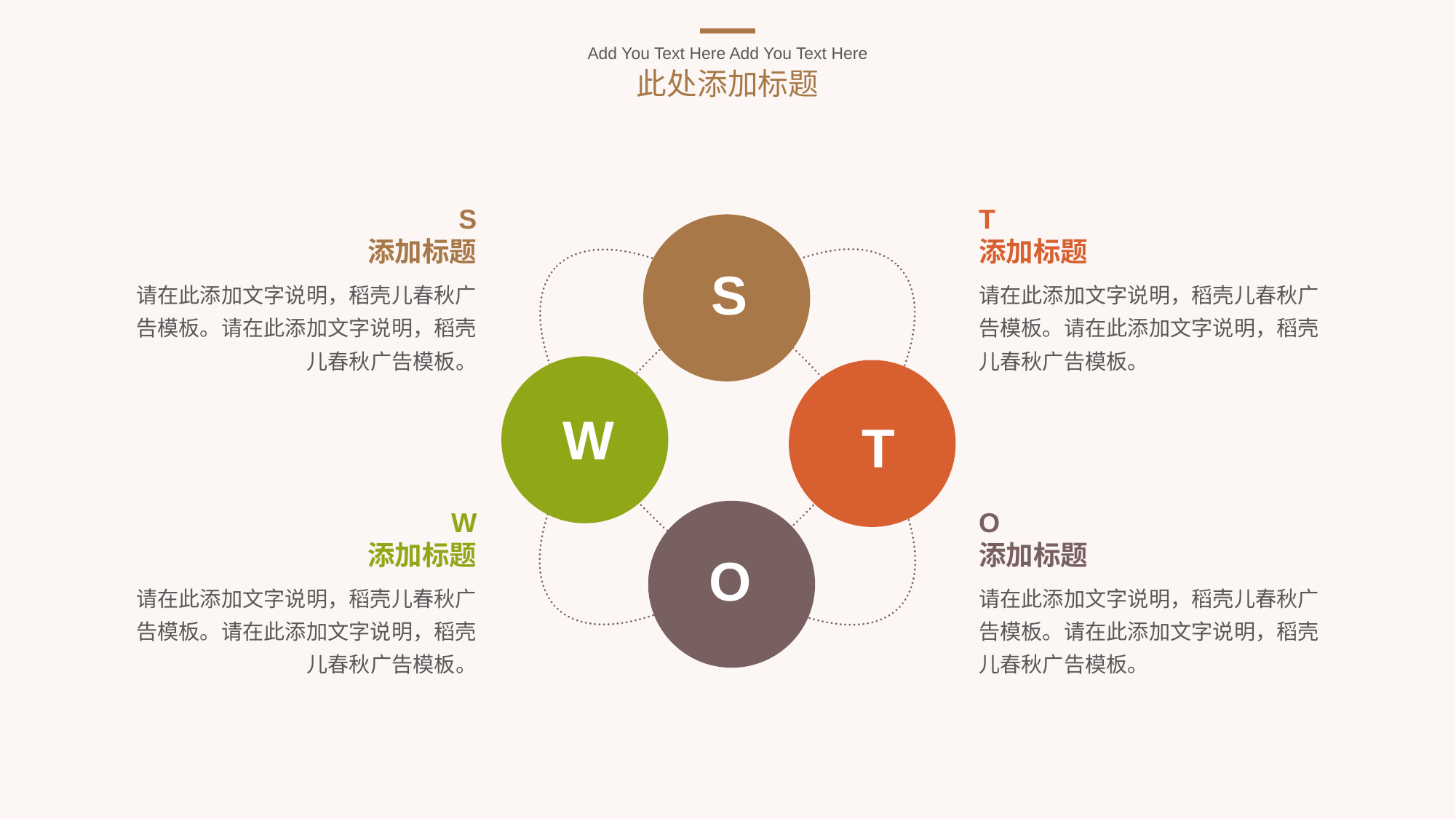

Add You Text Here Add You Text Here
此处添加标题
S
添加标题
T
添加标题

S
请在此添加文字说明，稻壳儿春秋广告模板。请在此添加文字说明，稻壳儿春秋广告模板。
请在此添加文字说明，稻壳儿春秋广告模板。请在此添加文字说明，稻壳儿春秋广告模板。

W
T
W
添加标题
O
添加标题

O
请在此添加文字说明，稻壳儿春秋广告模板。请在此添加文字说明，稻壳儿春秋广告模板。
请在此添加文字说明，稻壳儿春秋广告模板。请在此添加文字说明，稻壳儿春秋广告模板。